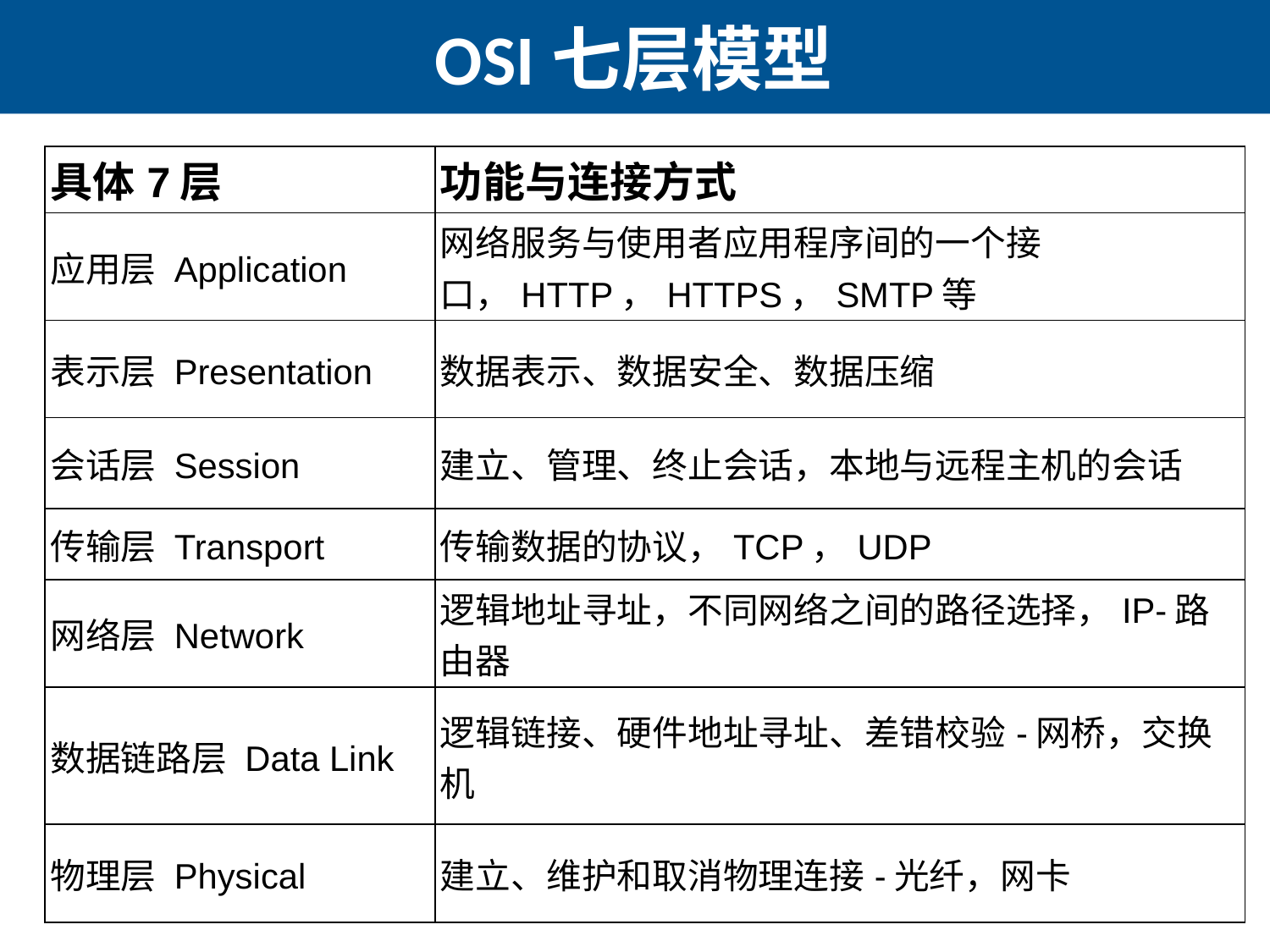

# OSI七层模型
| 具体7层 | 功能与连接方式 |
| --- | --- |
| 应用层 Application | 网络服务与使用者应用程序间的一个接口，HTTP，HTTPS，SMTP等 |
| 表示层 Presentation | 数据表示、数据安全、数据压缩 |
| 会话层 Session | 建立、管理、终止会话，本地与远程主机的会话 |
| 传输层 Transport | 传输数据的协议，TCP，UDP |
| 网络层 Network | 逻辑地址寻址，不同网络之间的路径选择，IP-路由器 |
| 数据链路层 Data Link | 逻辑链接、硬件地址寻址、差错校验-网桥，交换机 |
| 物理层 Physical | 建立、维护和取消物理连接-光纤，网卡 |